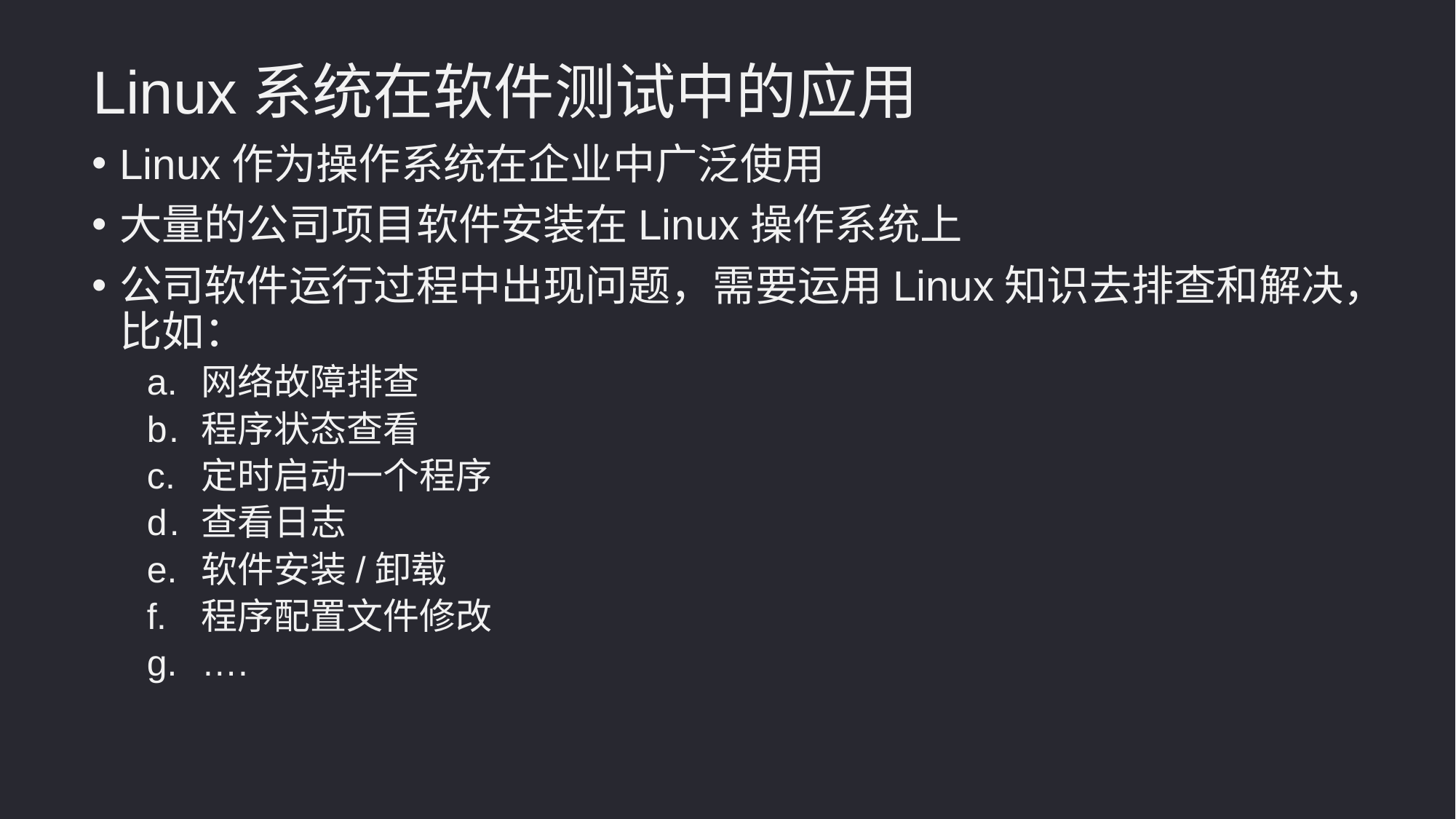

Linux系统在软件测试中的应用
Linux作为操作系统在企业中广泛使用
大量的公司项目软件安装在Linux操作系统上
公司软件运行过程中出现问题，需要运用Linux知识去排查和解决，比如：
网络故障排查
程序状态查看
定时启动一个程序
查看日志
软件安装/卸载
程序配置文件修改
….